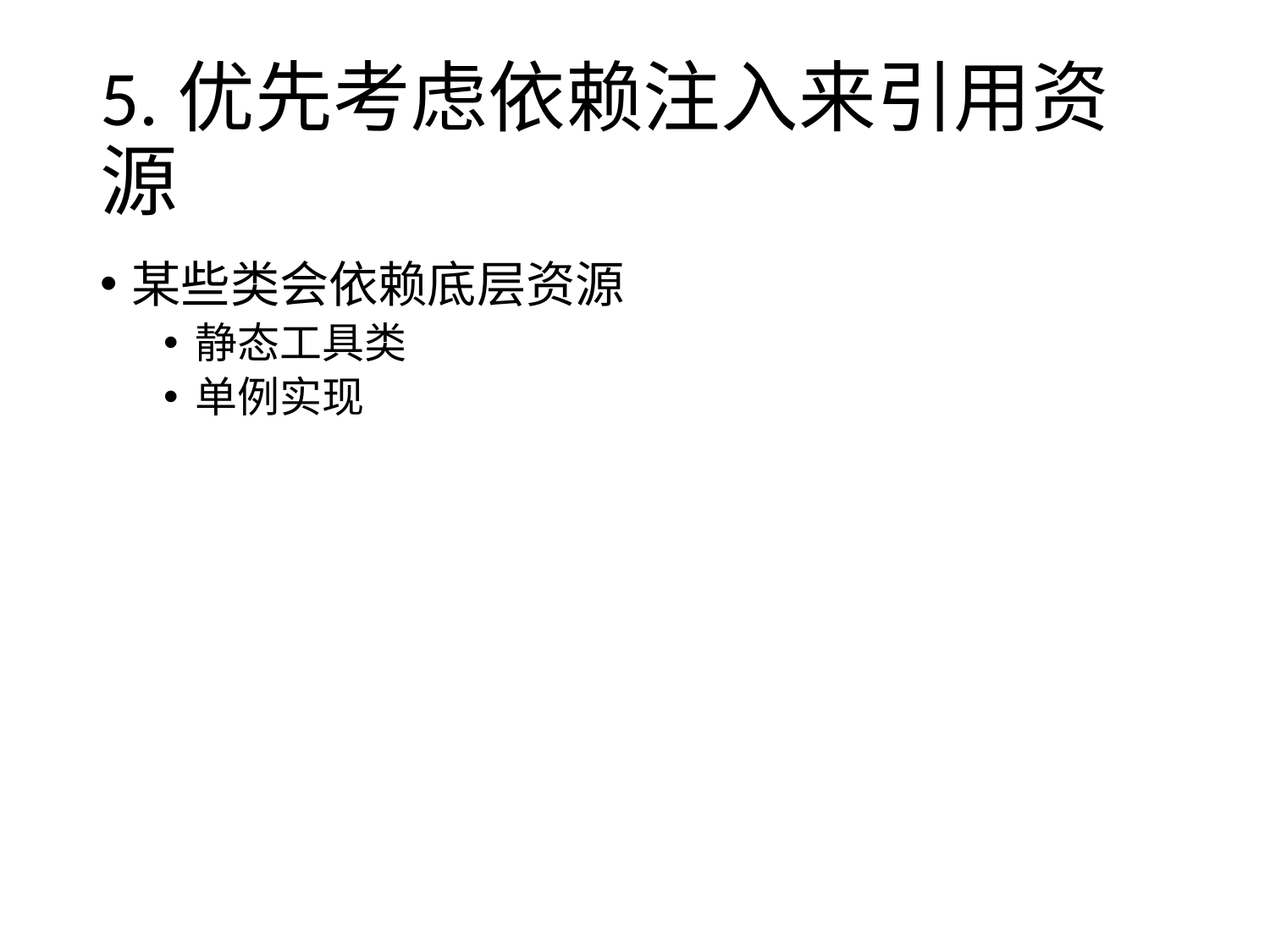

# 5.优先考虑依赖注入来引用资源
某些类会依赖底层资源
静态工具类
单例实现